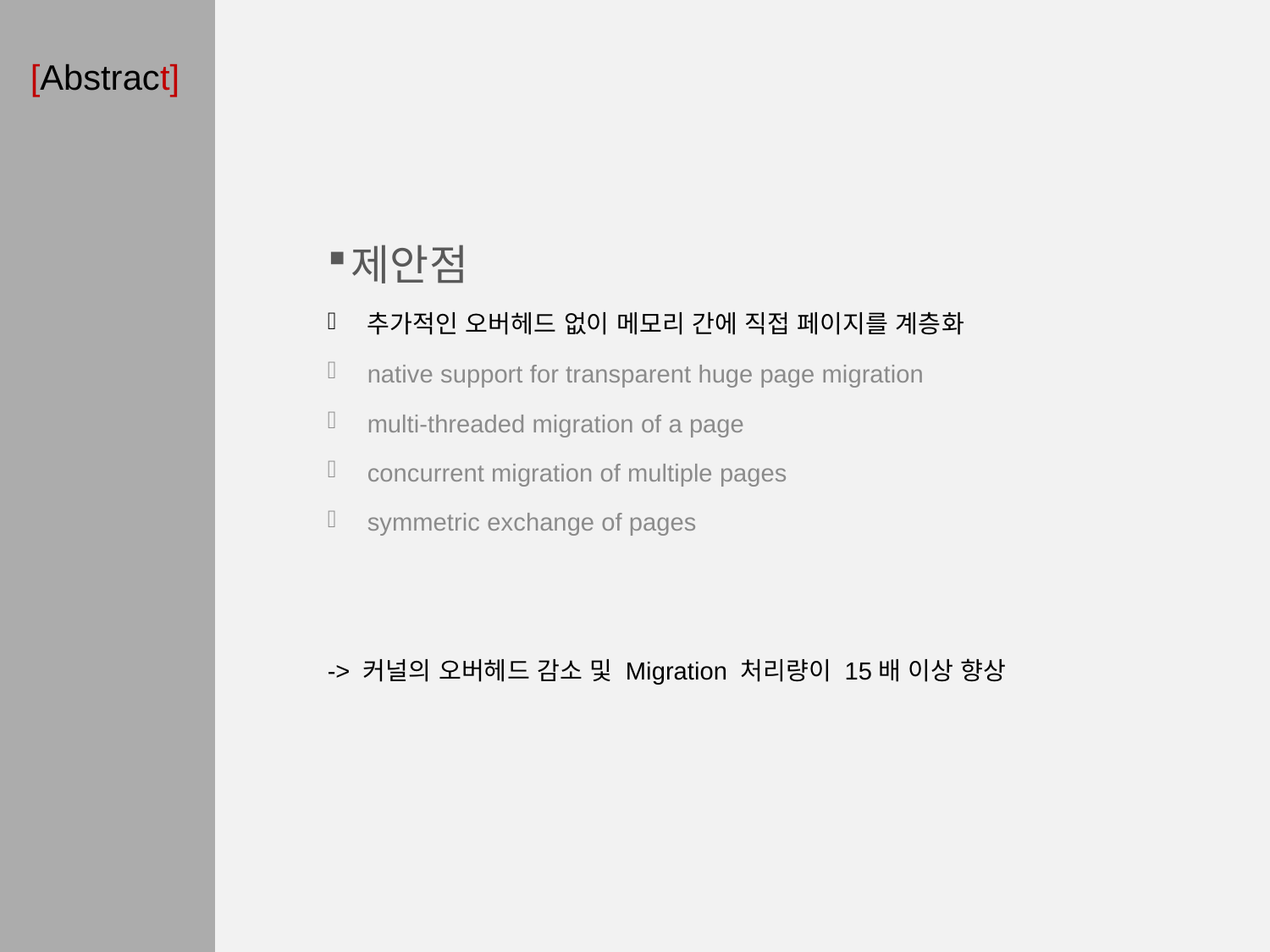

# [Abstract]
제안점
추가적인 오버헤드 없이 메모리 간에 직접 페이지를 계층화
native support for transparent huge page migration
multi-threaded migration of a page
concurrent migration of multiple pages
symmetric exchange of pages

-> 커널의 오버헤드 감소 및 Migration 처리량이 15배 이상 향상